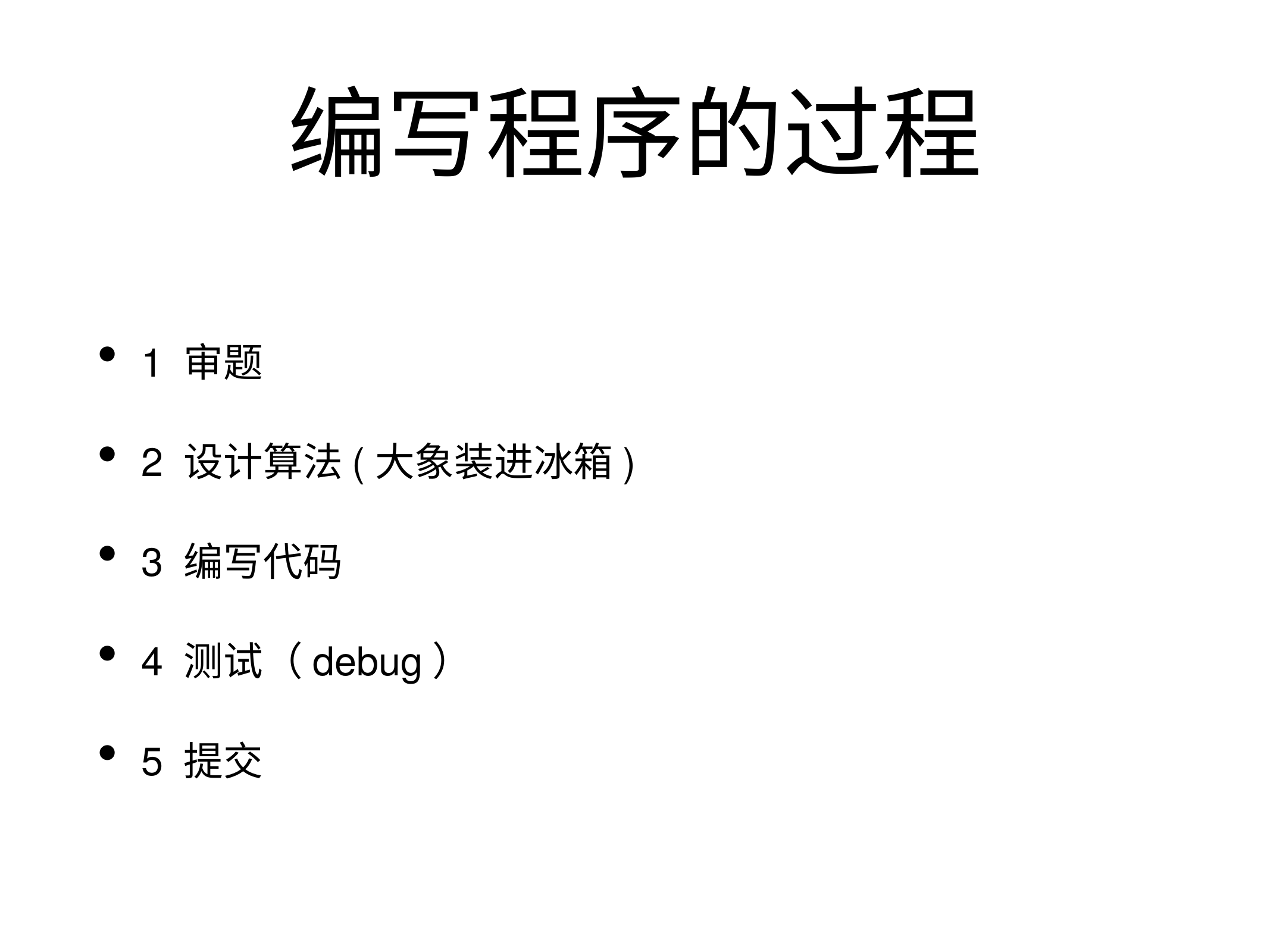

# 编写程序的过程
1 审题
2 设计算法(大象装进冰箱)
3 编写代码
4 测试（debug）
5 提交